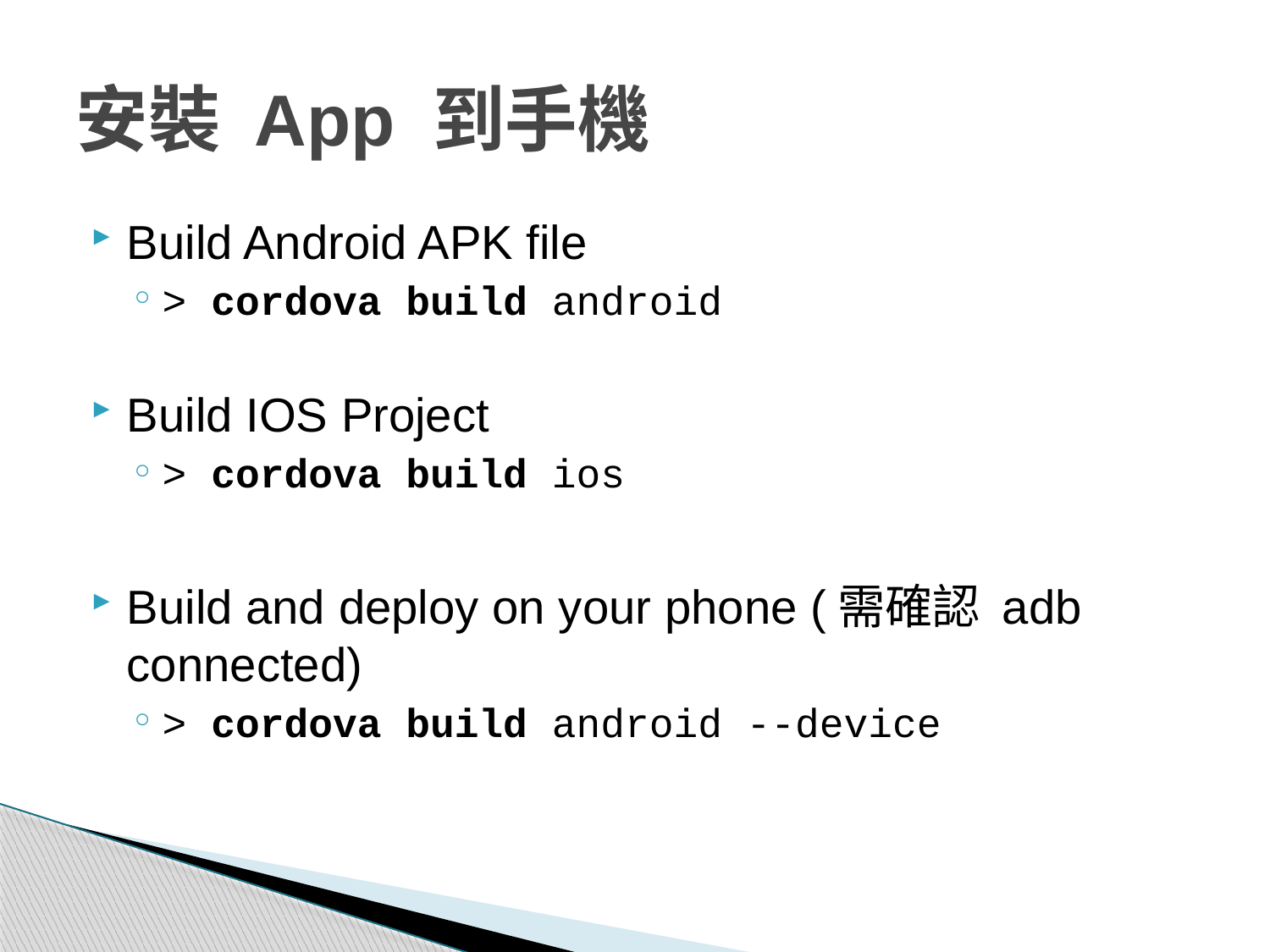

# 安裝 App 到手機
Build Android APK file
> cordova build android

Build IOS Project
> cordova build ios

Build and deploy on your phone (需確認 adb connected)
> cordova build android --device